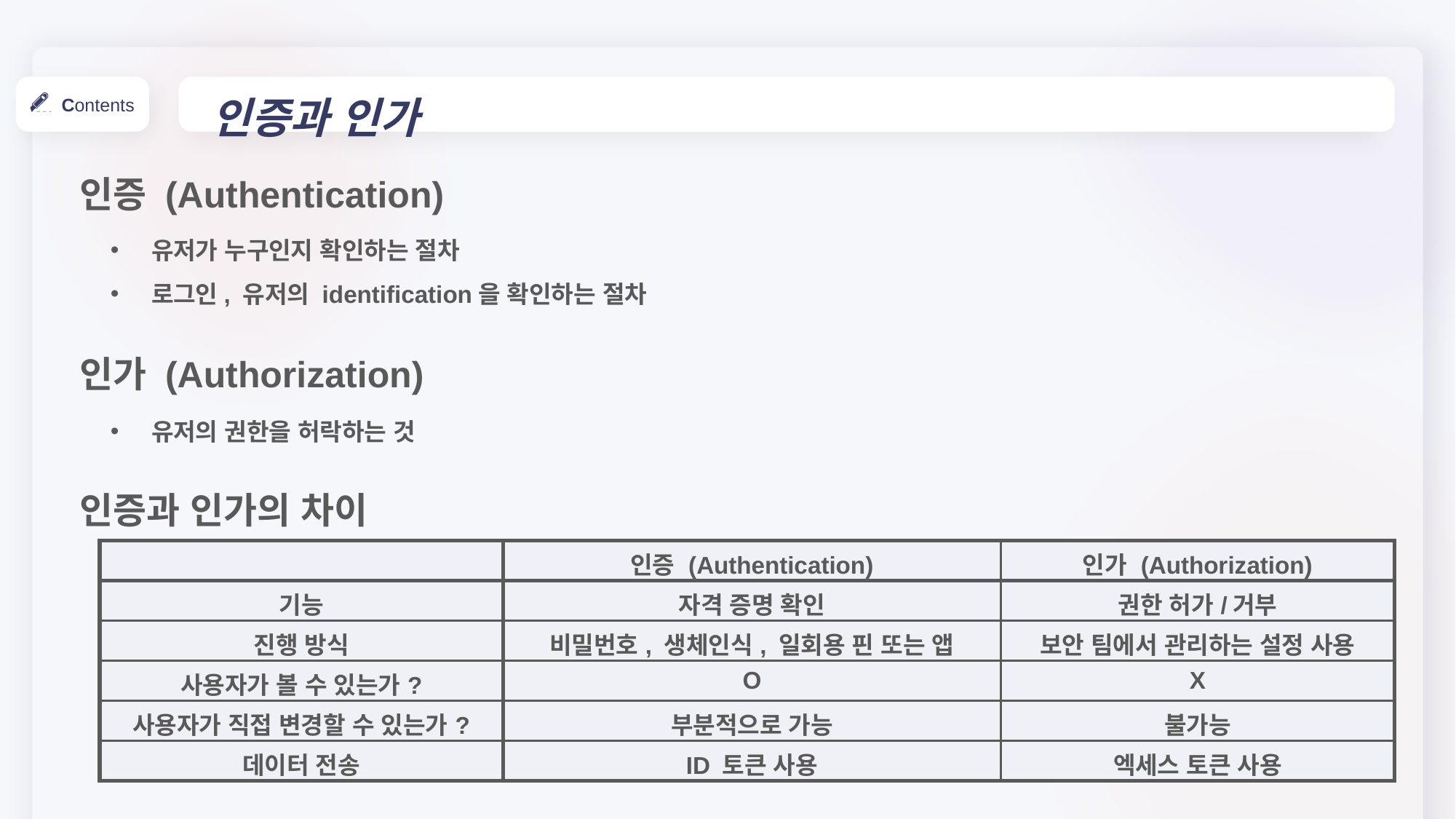

인증과 인가
Contents

인증 (Authentication)
유저가 누구인지 확인하는 절차
로그인, 유저의 identification을 확인하는 절차
인가 (Authorization)
유저의 권한을 허락하는 것
인증과 인가의 차이
|  | 인증 (Authentication) | 인가 (Authorization) |
| --- | --- | --- |
| 기능 | 자격 증명 확인 | 권한 허가/거부 |
| 진행 방식 | 비밀번호, 생체인식, 일회용 핀 또는 앱 | 보안 팀에서 관리하는 설정 사용 |
| 사용자가 볼 수 있는가? | O | X |
| 사용자가 직접 변경할 수 있는가? | 부분적으로 가능 | 불가능 |
| 데이터 전송 | ID 토큰 사용 | 엑세스 토큰 사용 |